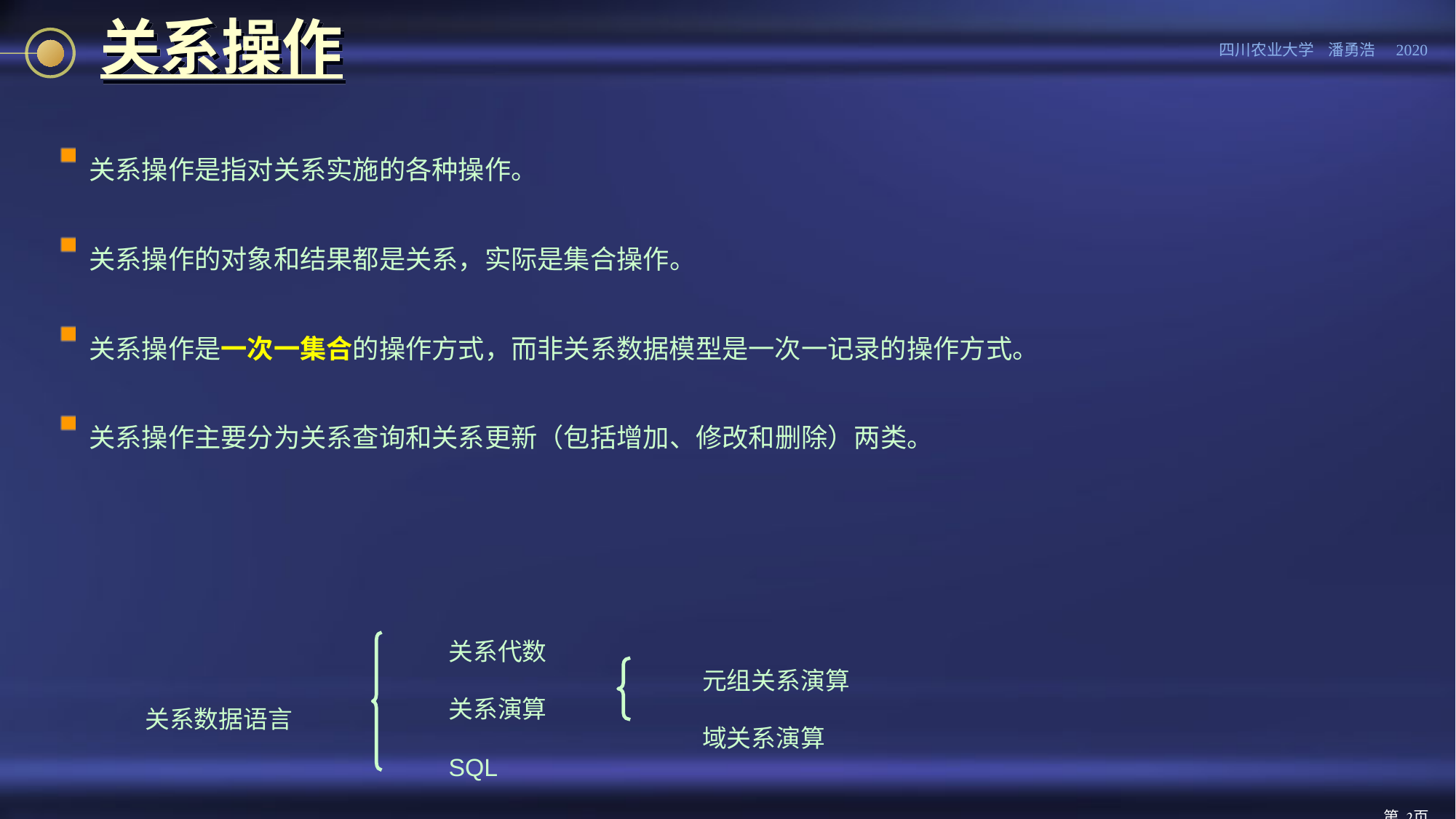

# 关系操作
关系操作是指对关系实施的各种操作。
关系操作的对象和结果都是关系，实际是集合操作。
关系操作是一次一集合的操作方式，而非关系数据模型是一次一记录的操作方式。
关系操作主要分为关系查询和关系更新（包括增加、修改和删除）两类。
关系代数
关系演算
SQL
元组关系演算
域关系演算

关系数据语言